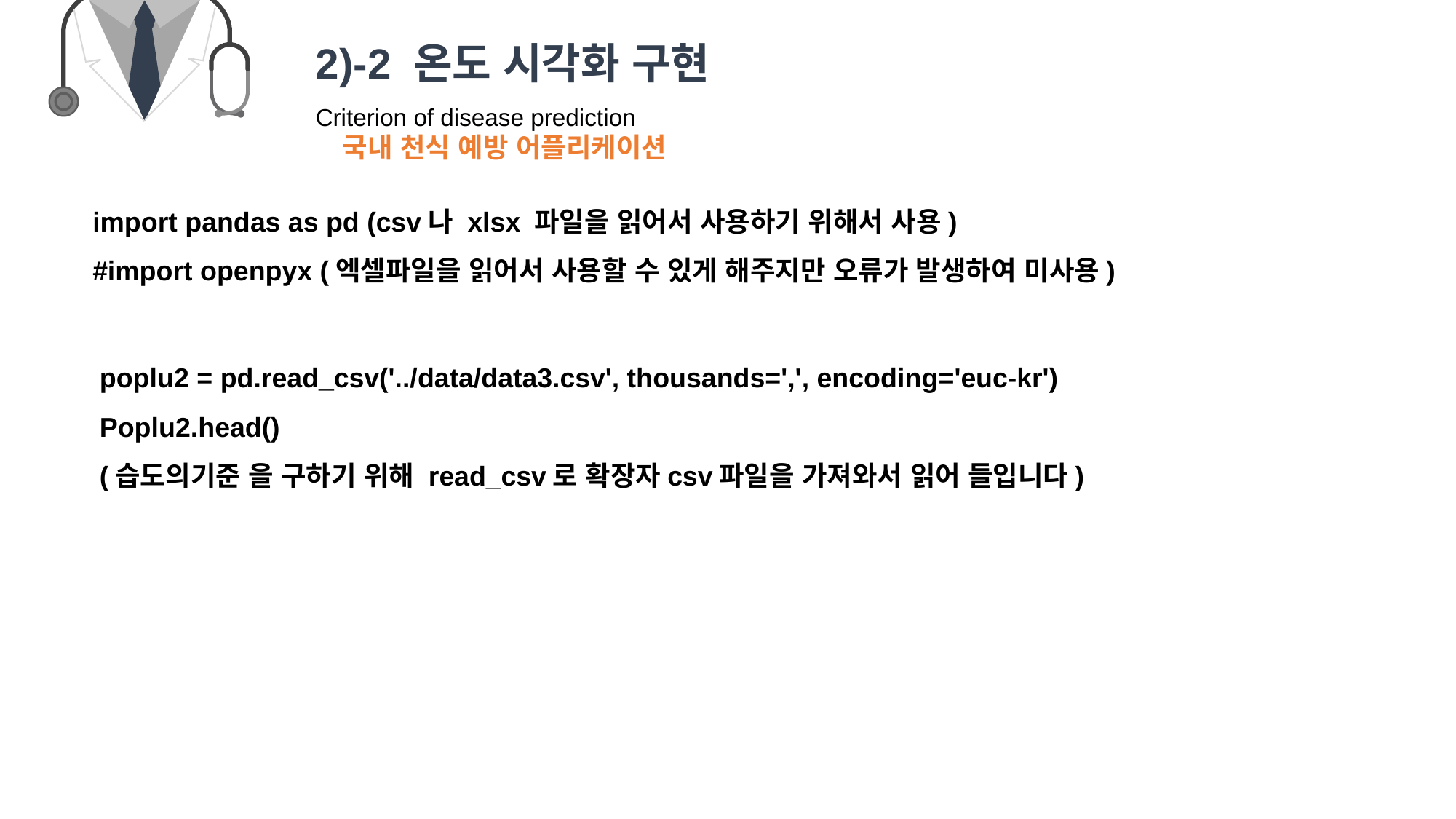

2)-2 온도 시각화 구현
Criterion of disease prediction
국내 천식 예방 어플리케이션
import pandas as pd (csv나 xlsx 파일을 읽어서 사용하기 위해서 사용)
#import openpyx (엑셀파일을 읽어서 사용할 수 있게 해주지만 오류가 발생하여 미사용)
poplu2 = pd.read_csv('../data/data3.csv', thousands=',', encoding='euc-kr')
Poplu2.head()
(습도의기준 을 구하기 위해 read_csv로 확장자csv파일을 가져와서 읽어 들입니다)